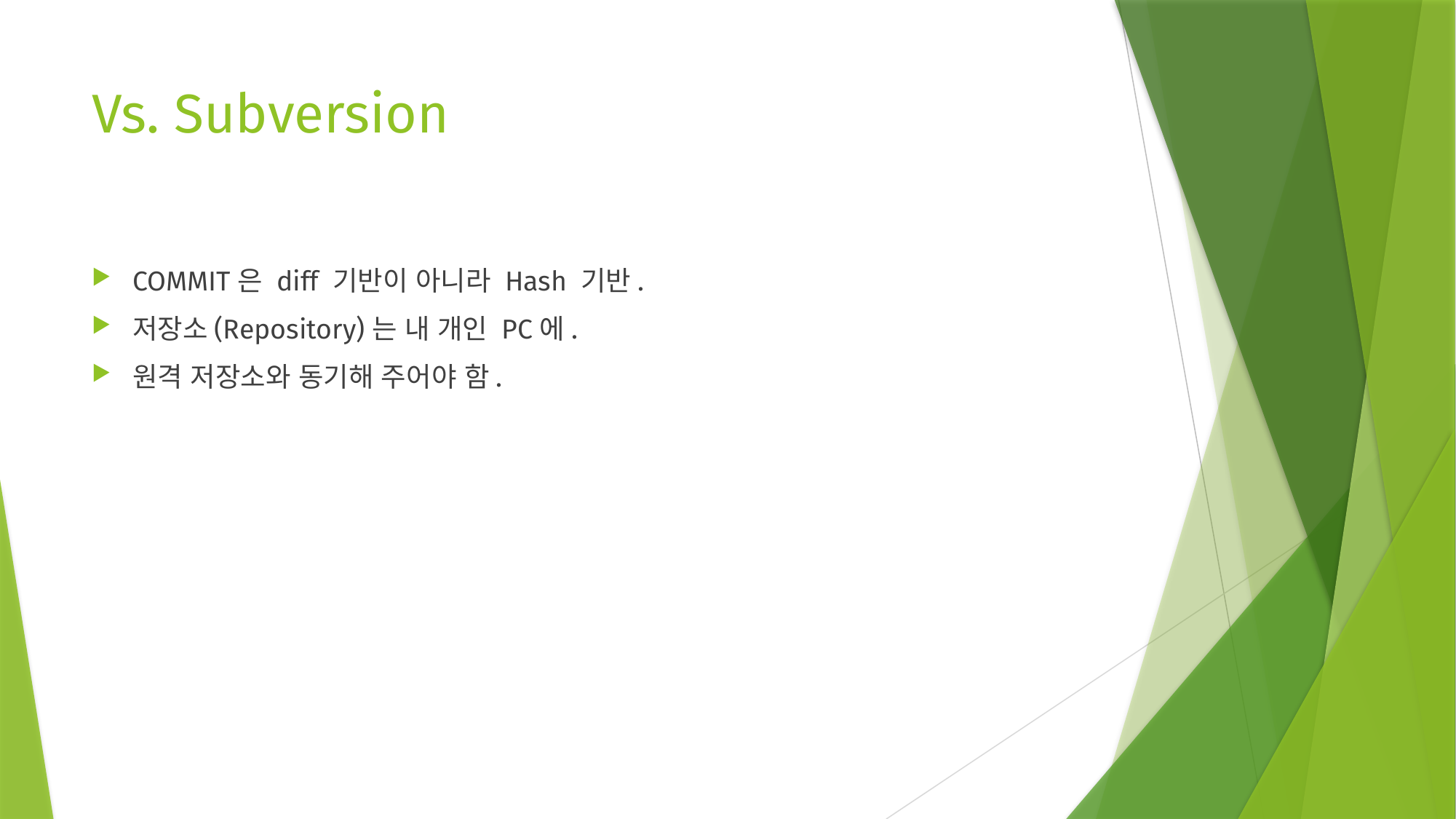

# Vs. Subversion
COMMIT은 diff 기반이 아니라 Hash 기반.
저장소(Repository)는 내 개인 PC에.
원격 저장소와 동기해 주어야 함.